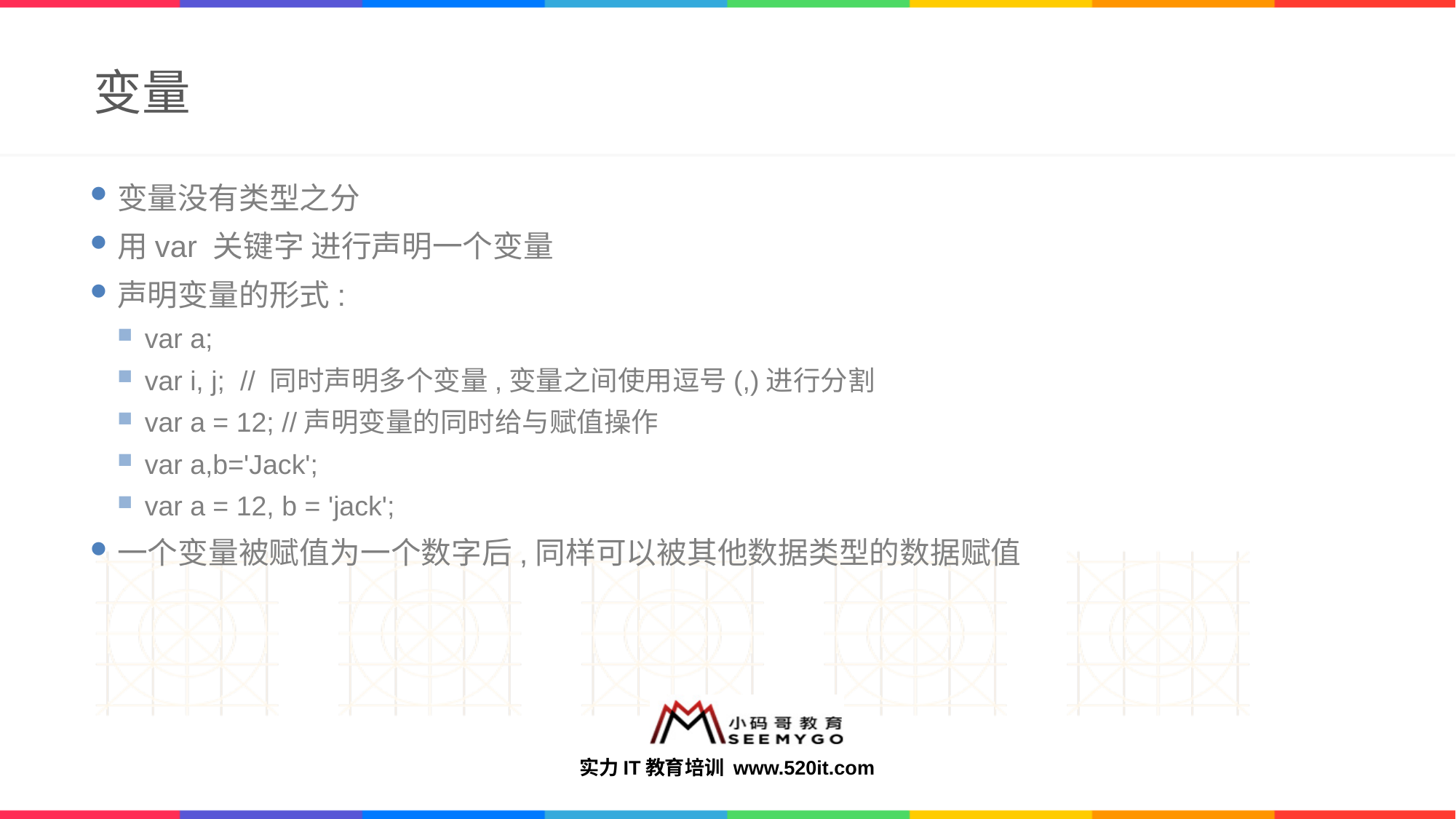

# 变量
变量没有类型之分
用var 关键字 进行声明一个变量
声明变量的形式:
var a;
var i, j;  // 同时声明多个变量,变量之间使用逗号(,)进行分割
var a = 12; //声明变量的同时给与赋值操作
var a,b='Jack';
var a = 12, b = 'jack';
一个变量被赋值为一个数字后,同样可以被其他数据类型的数据赋值